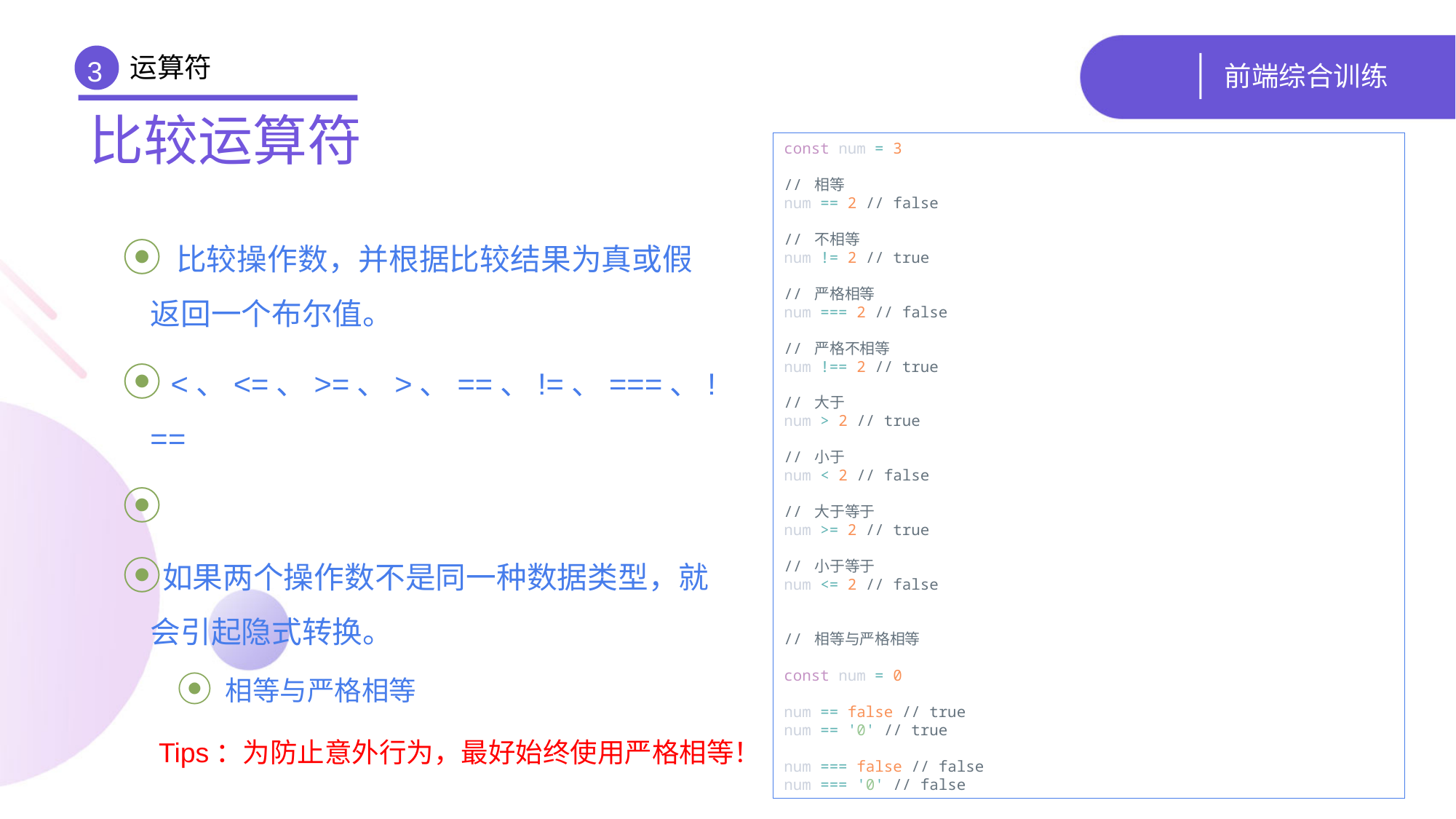

运算符
# 前端综合训练
3
比较运算符
const num = 3
// 相等
num == 2 // false
// 不相等
num != 2 // true
// 严格相等
num === 2 // false
// 严格不相等
num !== 2 // true
// 大于
num > 2 // true
// 小于
num < 2 // false
// 大于等于
num >= 2 // true
// 小于等于
num <= 2 // false
// 相等与严格相等
const num = 0
num == false // true
num == '0' // true
num === false // false
num === '0' // false
 比较操作数，并根据比较结果为真或假返回一个布尔值。
 <、<=、>=、>、==、!=、===、!==

如果两个操作数不是同一种数据类型，就会引起隐式转换。
 相等与严格相等
Tips：为防止意外行为，最好始终使用严格相等！